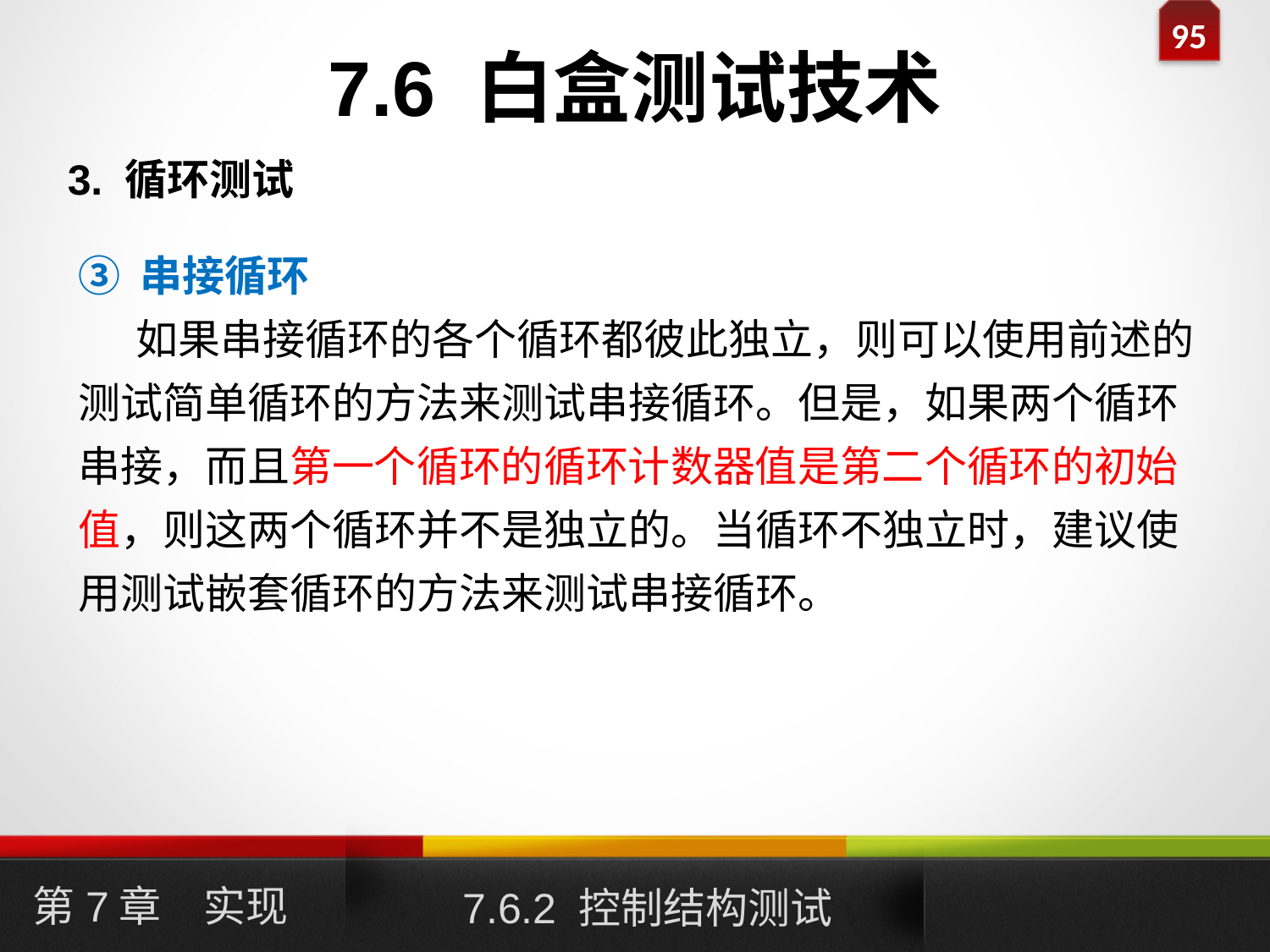

# 7.6 白盒测试技术
3. 循环测试
③ 串接循环
     如果串接循环的各个循环都彼此独立，则可以使用前述的测试简单循环的方法来测试串接循环。但是，如果两个循环串接，而且第一个循环的循环计数器值是第二个循环的初始值，则这两个循环并不是独立的。当循环不独立时，建议使用测试嵌套循环的方法来测试串接循环。
第7章　实现
7.6.2 控制结构测试